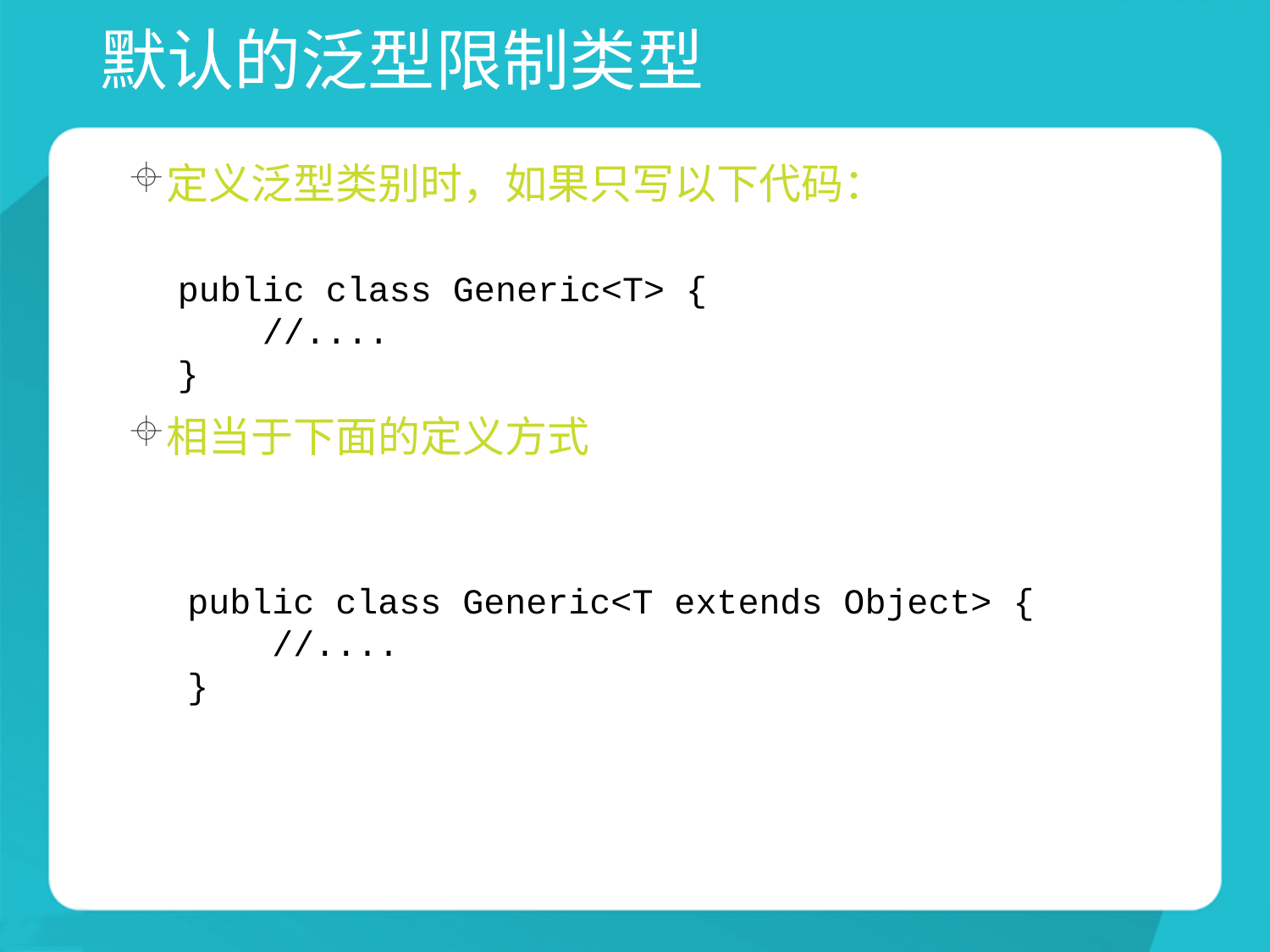

# 默认的泛型限制类型
定义泛型类别时，如果只写以下代码：

相当于下面的定义方式
public class Generic<T> {
    //....
}
public class Generic<T extends Object> {
    //....
}